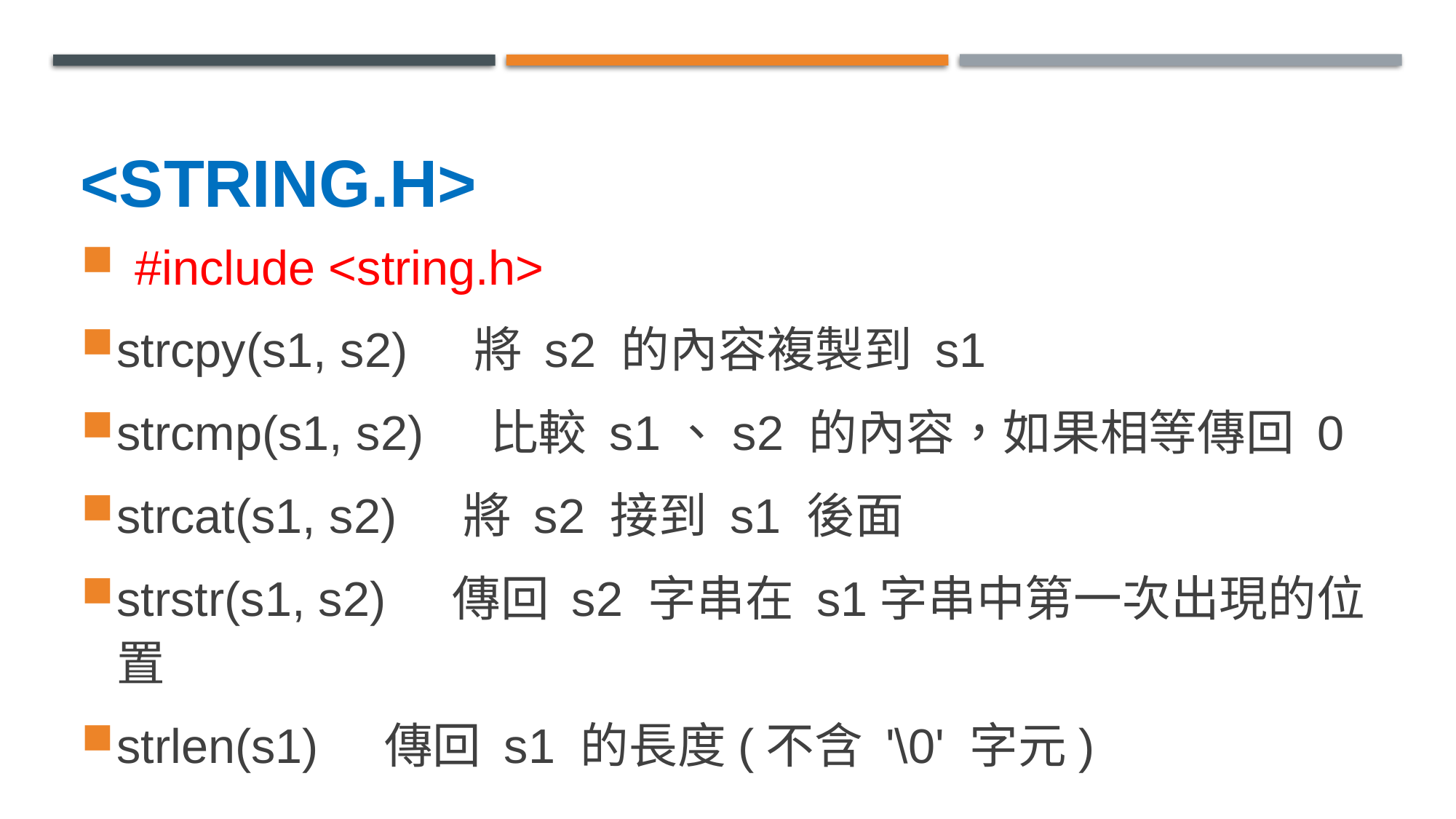

# <string.h>
#​include <string.h>
strcpy(s1, s2)    將 s2 的內容複製到 s1
strcmp(s1, s2)    比較 s1、s2 的內容，如果相等傳回 0
strcat(s1, s2)    將 s2 接到 s1 後面
strstr(s1, s2)    傳回 s2 字串在 s1字串中第一次出現的位置
strlen(s1)    傳回 s1 的長度(不含 '\0' 字元)